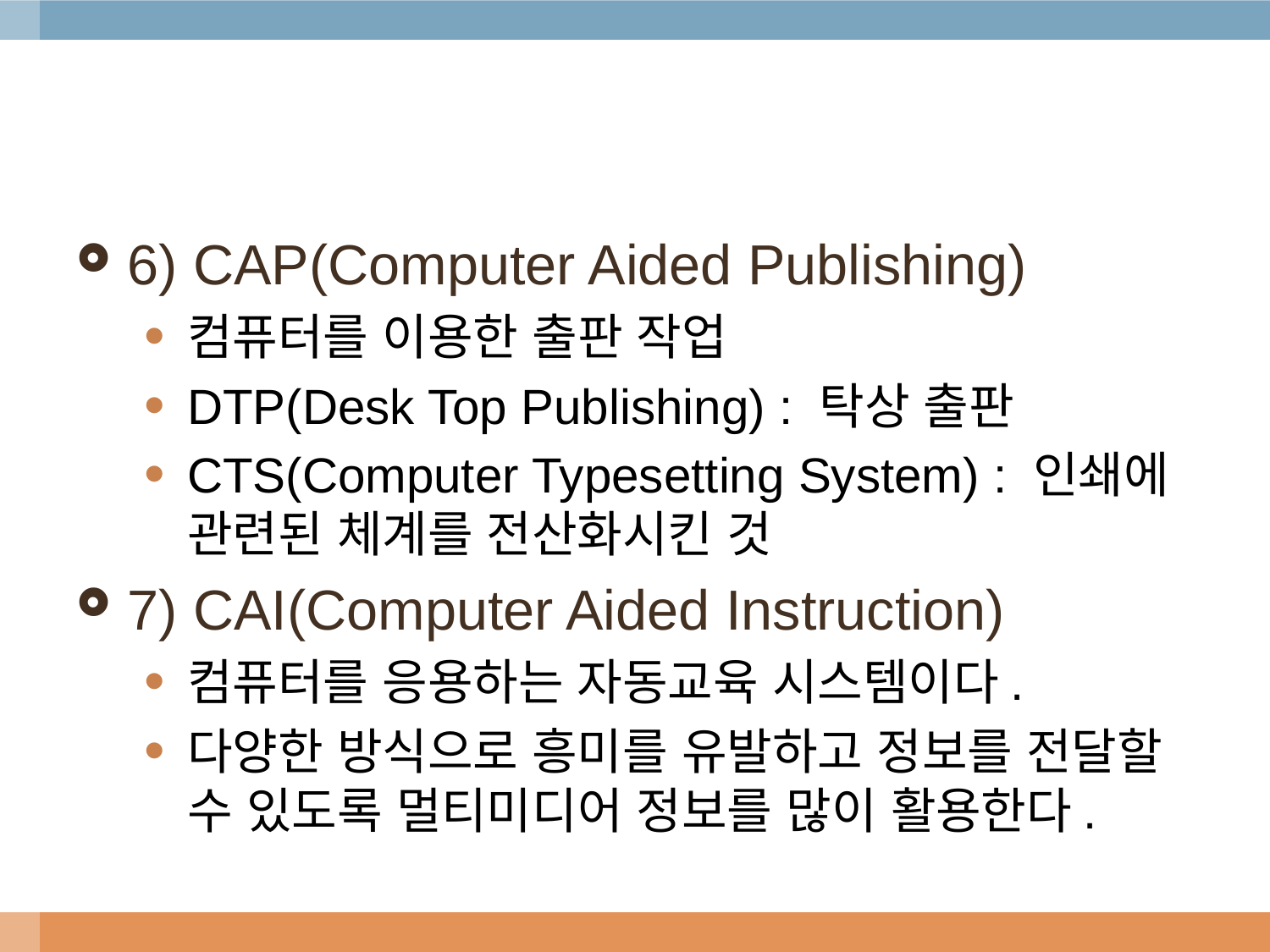

#
6) CAP(Computer Aided Publishing)
컴퓨터를 이용한 출판 작업
DTP(Desk Top Publishing) : 탁상 출판
CTS(Computer Typesetting System) : 인쇄에 관련된 체계를 전산화시킨 것
7) CAI(Computer Aided Instruction)
컴퓨터를 응용하는 자동교육 시스템이다.
다양한 방식으로 흥미를 유발하고 정보를 전달할 수 있도록 멀티미디어 정보를 많이 활용한다.